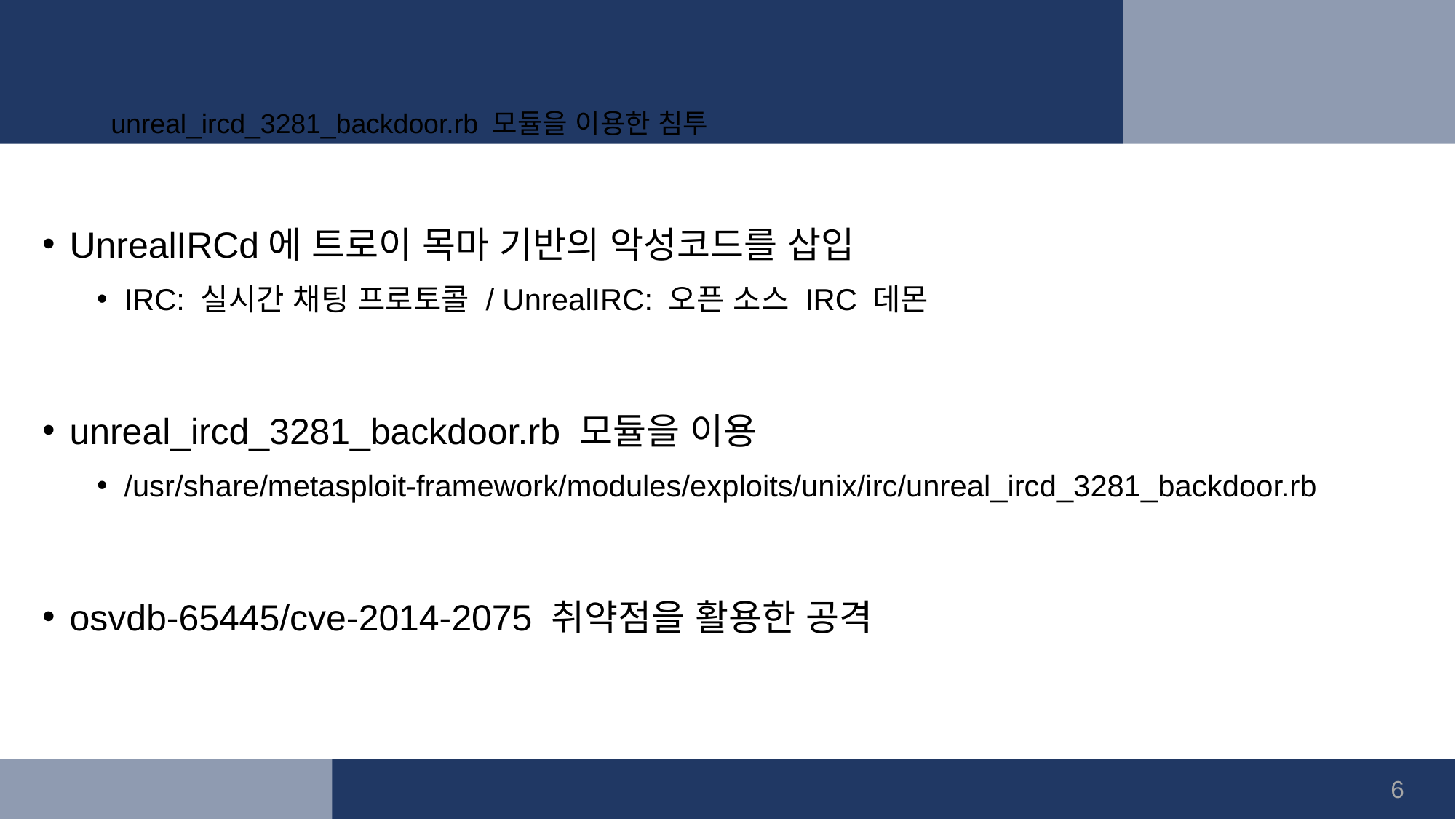

# unreal_ircd_3281_backdoor.rb 모듈을 이용한 침투
UnrealIRCd에 트로이 목마 기반의 악성코드를 삽입
IRC: 실시간 채팅 프로토콜 / UnrealIRC: 오픈 소스 IRC 데몬

unreal_ircd_3281_backdoor.rb 모듈을 이용
/usr/share/metasploit-framework/modules/exploits/unix/irc/unreal_ircd_3281_backdoor.rb

osvdb-65445/cve-2014-2075 취약점을 활용한 공격
6